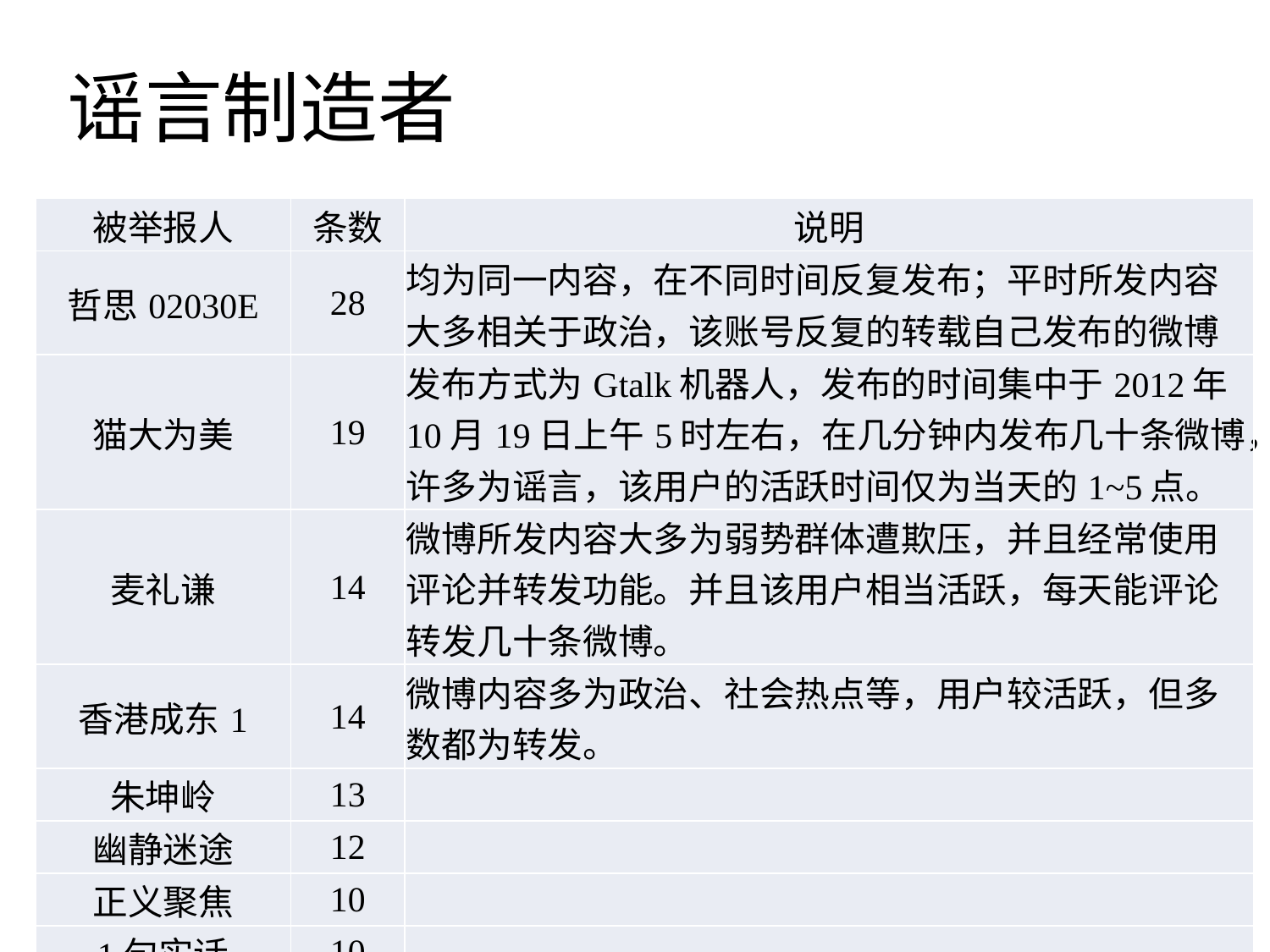

# 谣言制造者
| 被举报人 | 条数 | 说明 |
| --- | --- | --- |
| 哲思02030E | 28 | 均为同一内容，在不同时间反复发布；平时所发内容大多相关于政治，该账号反复的转载自己发布的微博 |
| 猫大为美 | 19 | 发布方式为Gtalk机器人，发布的时间集中于2012年10月19日上午5时左右，在几分钟内发布几十条微博，许多为谣言，该用户的活跃时间仅为当天的1~5点。 |
| 麦礼谦 | 14 | 微博所发内容大多为弱势群体遭欺压，并且经常使用评论并转发功能。并且该用户相当活跃，每天能评论转发几十条微博。 |
| 香港成东1 | 14 | 微博内容多为政治、社会热点等，用户较活跃，但多数都为转发。 |
| 朱坤岭 | 13 |  |
| 幽静迷途 | 12 |  |
| 正义聚焦 | 10 |  |
| 1句实话 | 10 |  |
| 孔智勇- | 9 |  |
| 吃喝玩乐IN上海 | 9 |  |